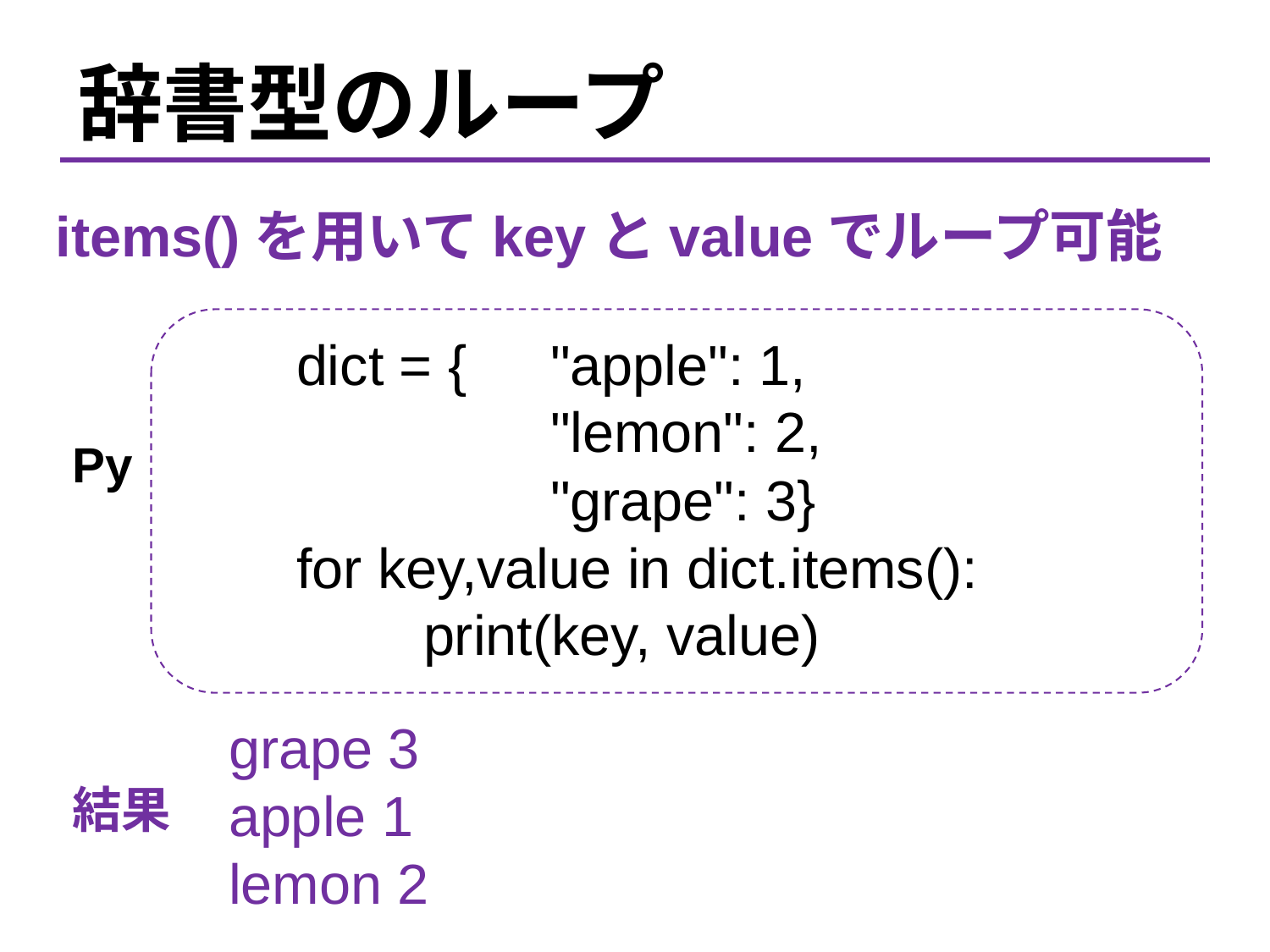

辞書型のループ
items()を用いてkeyとvalueでループ可能

dict = {	"apple": 1,
		"lemon": 2,
		"grape": 3}
for key,value in dict.items():
	print(key, value)
Py
grape 3
apple 1
lemon 2
結果